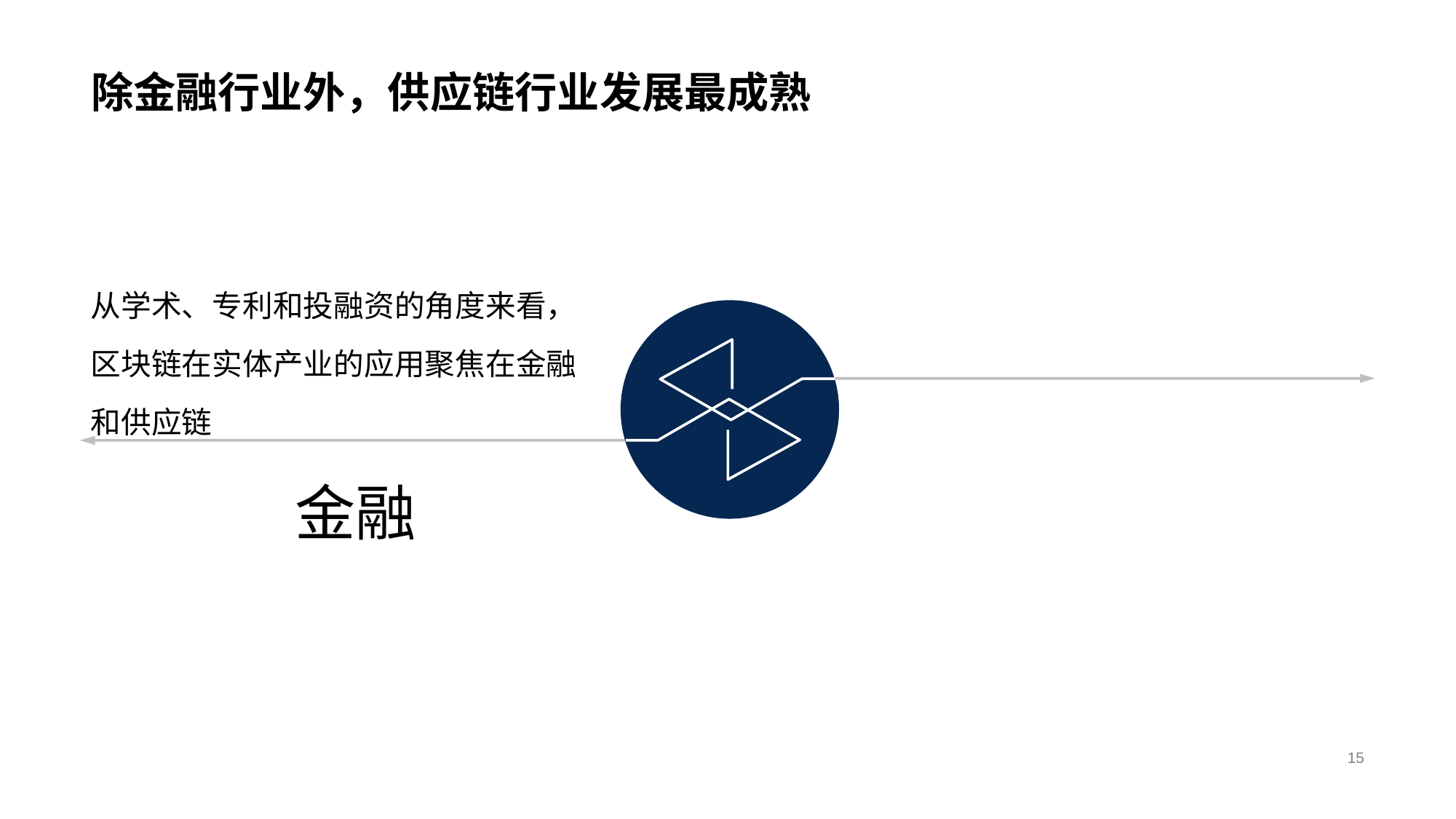

# 除金融行业外，供应链行业发展最成熟
从学术、专利和投融资的角度来看，区块链在实体产业的应用聚焦在金融和供应链

金融
15